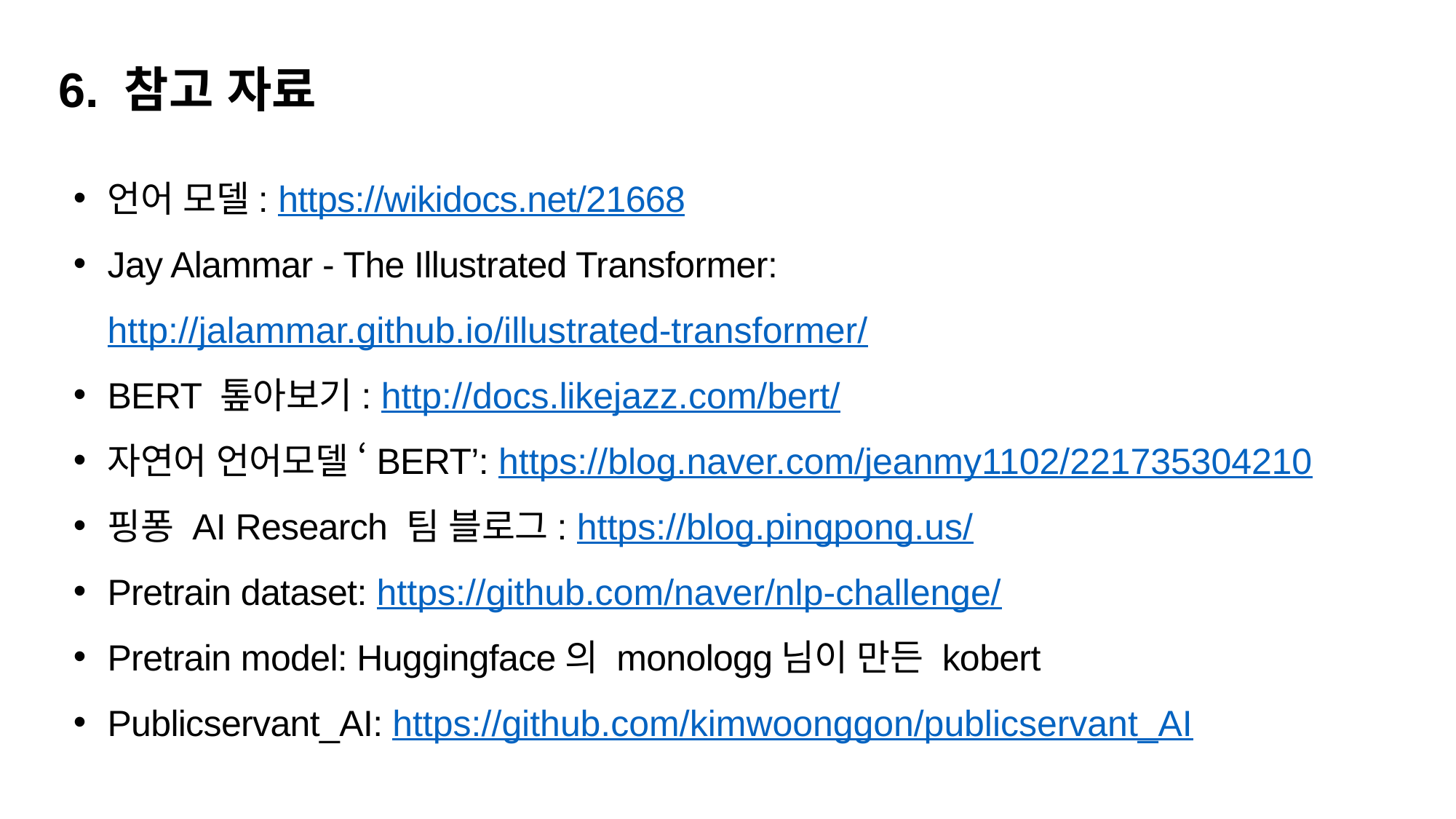

6. 참고 자료
언어 모델: https://wikidocs.net/21668
Jay Alammar - The Illustrated Transformer: http://jalammar.github.io/illustrated-transformer/
BERT 톺아보기: http://docs.likejazz.com/bert/
자연어 언어모델 ‘BERT’: https://blog.naver.com/jeanmy1102/221735304210
핑퐁 AI Research 팀 블로그: https://blog.pingpong.us/
Pretrain dataset: https://github.com/naver/nlp-challenge/
Pretrain model: Huggingface의 monologg님이 만든 kobert
Publicservant_AI: https://github.com/kimwoonggon/publicservant_AI